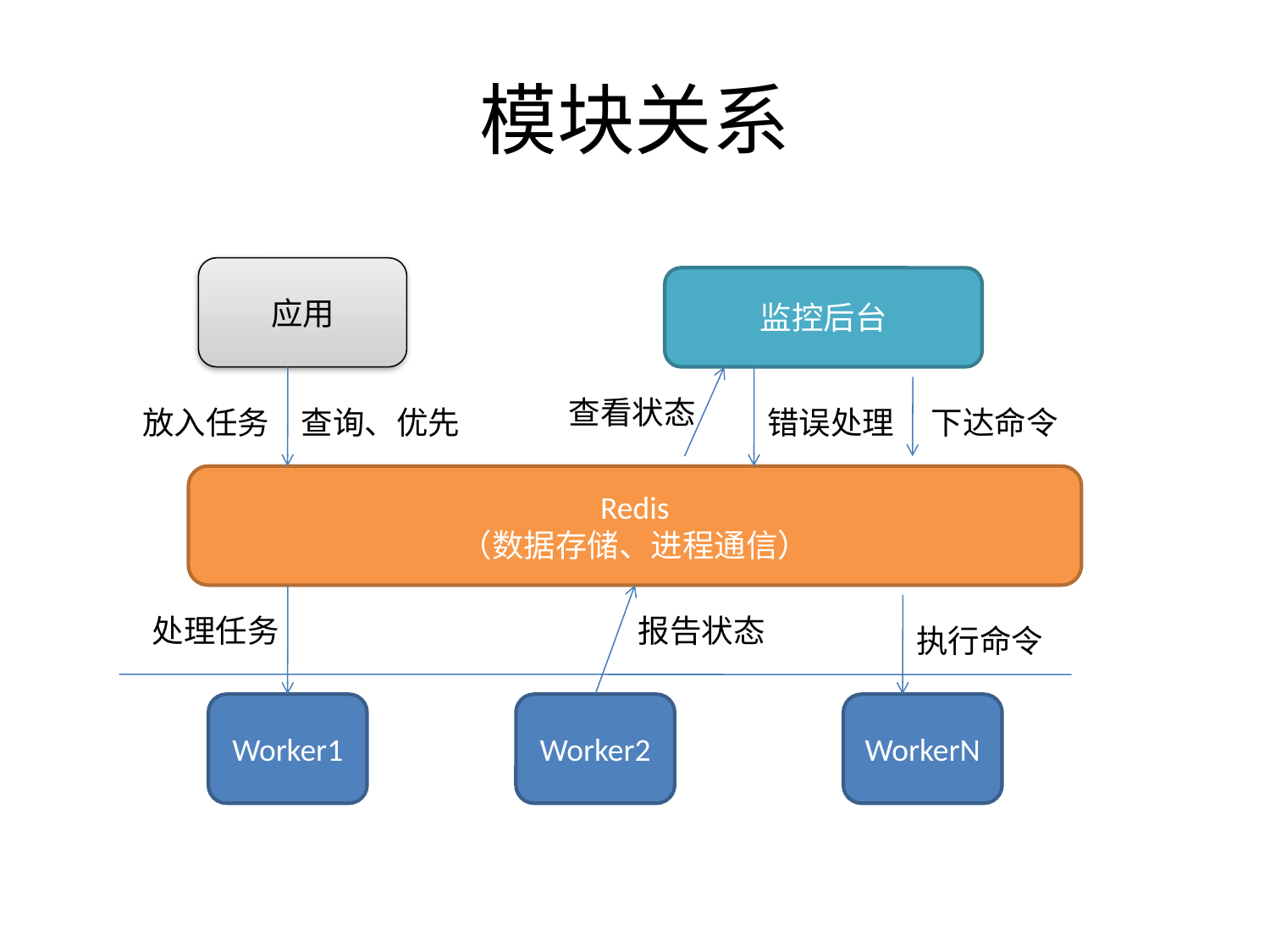

# 模块关系
应用
监控后台
查看状态
放入任务
查询、优先
错误处理
下达命令
Redis
（数据存储、进程通信）
处理任务
报告状态
执行命令
Worker1
Worker2
WorkerN